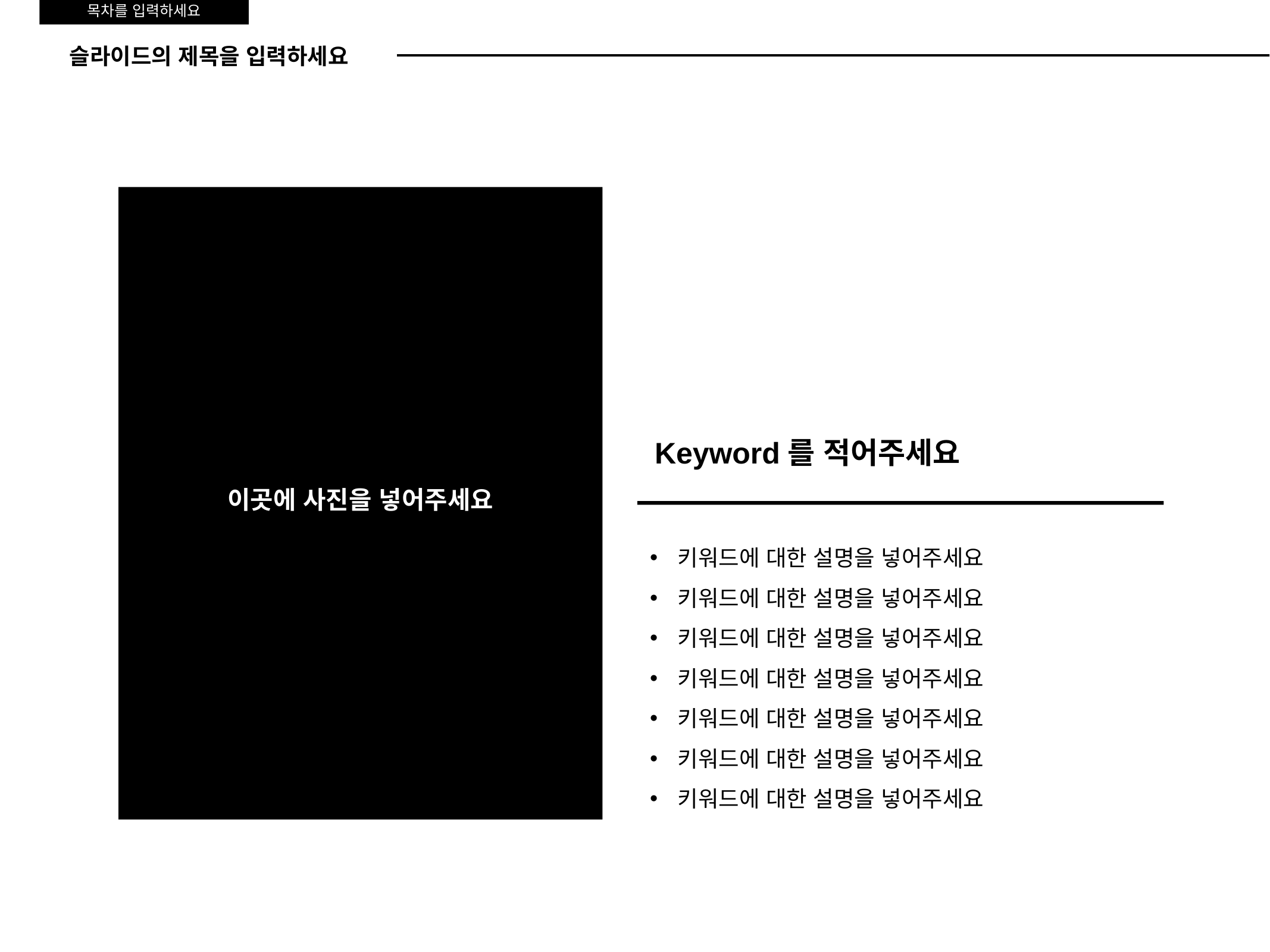

목차를 입력하세요
슬라이드의 제목을 입력하세요

기능주의
Keyword를 적어주세요
이곳에 사진을 넣어주세요

키워드에 대한 설명을 넣어주세요
키워드에 대한 설명을 넣어주세요
키워드에 대한 설명을 넣어주세요
키워드에 대한 설명을 넣어주세요
키워드에 대한 설명을 넣어주세요
키워드에 대한 설명을 넣어주세요
키워드에 대한 설명을 넣어주세요